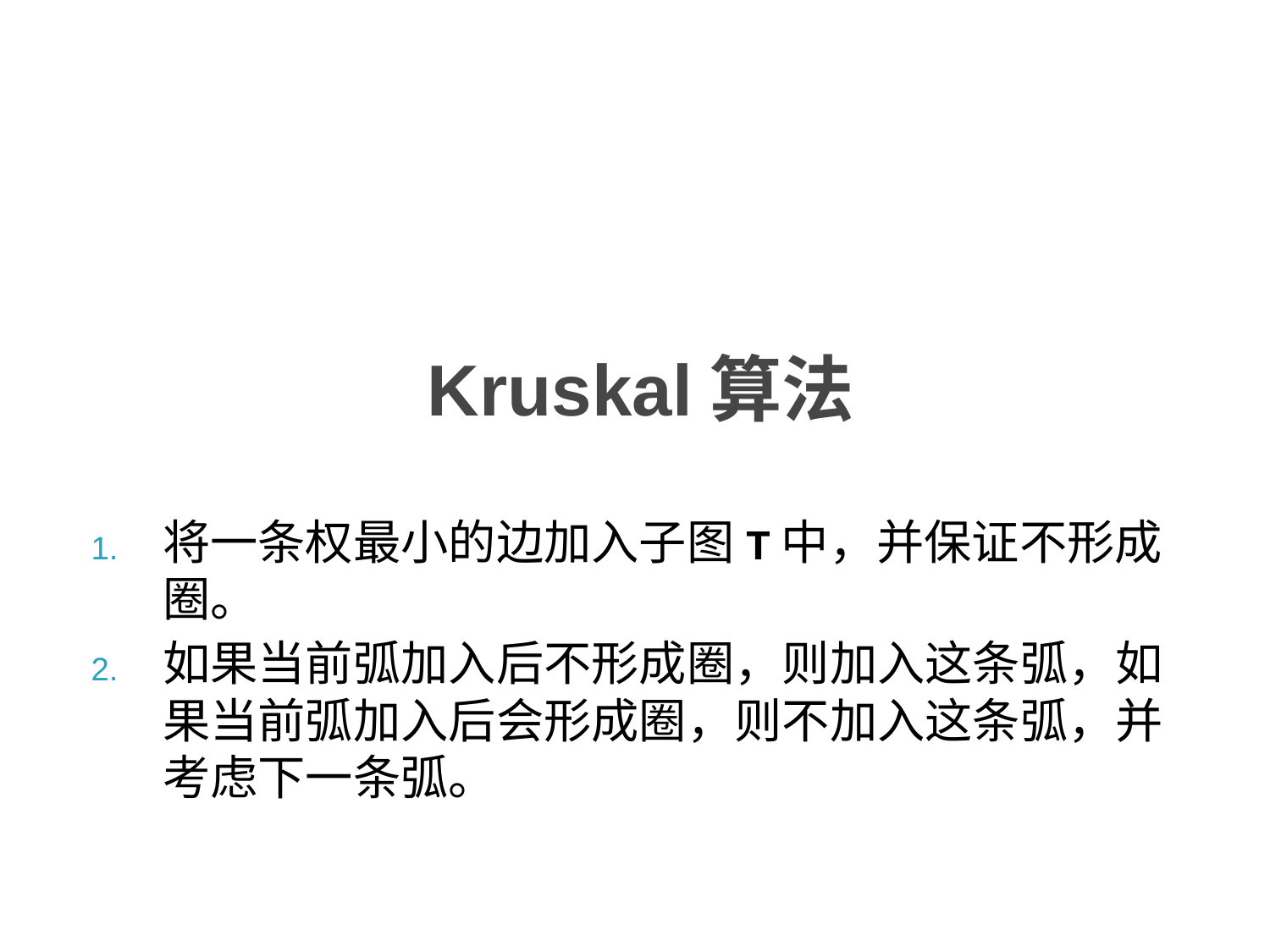

# Kruskal算法
将一条权最小的边加入子图T中，并保证不形成圈。
如果当前弧加入后不形成圈，则加入这条弧，如果当前弧加入后会形成圈，则不加入这条弧，并考虑下一条弧。